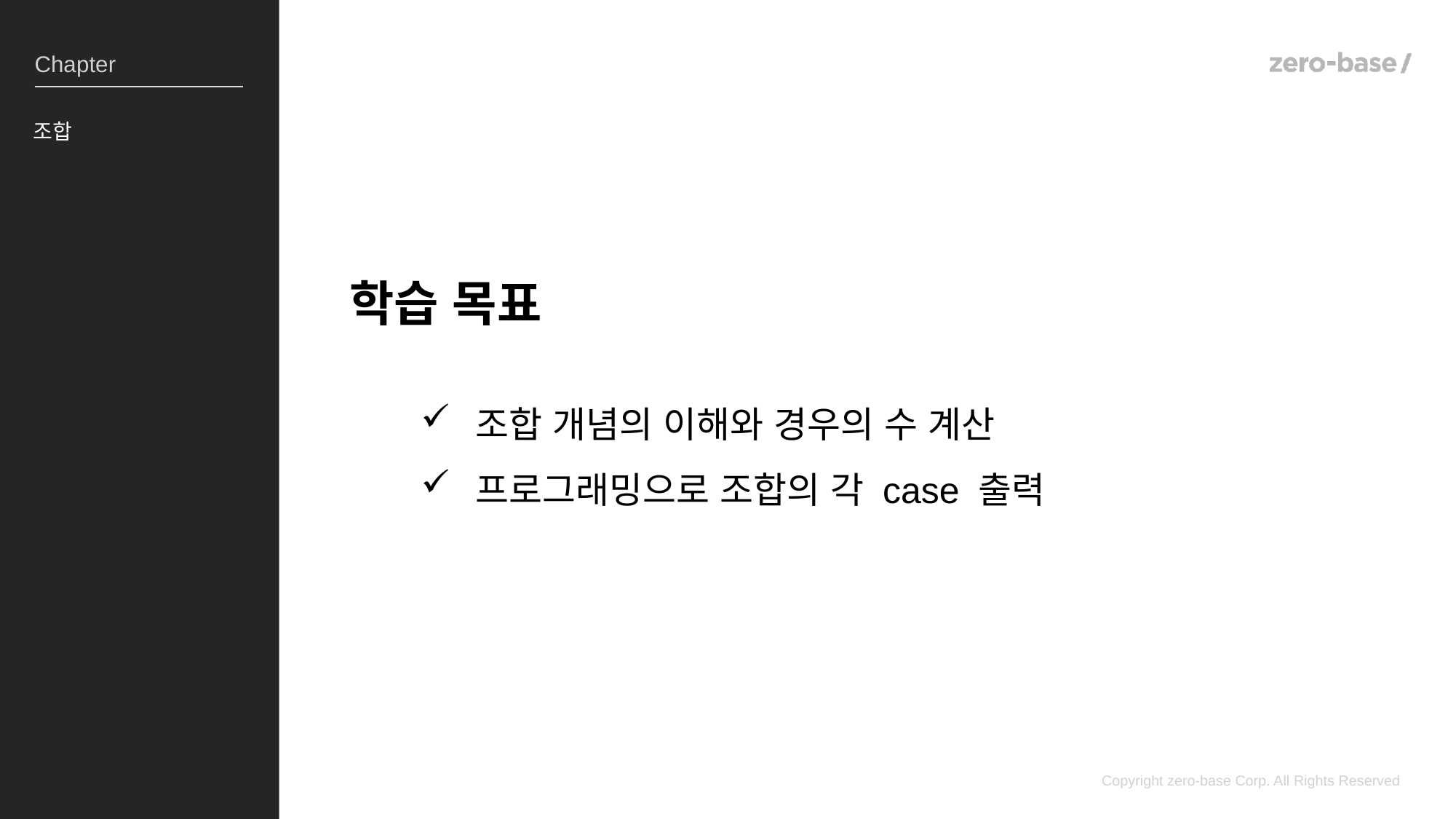

조합
학습 목표
조합 개념의 이해와 경우의 수 계산
프로그래밍으로 조합의 각 case 출력